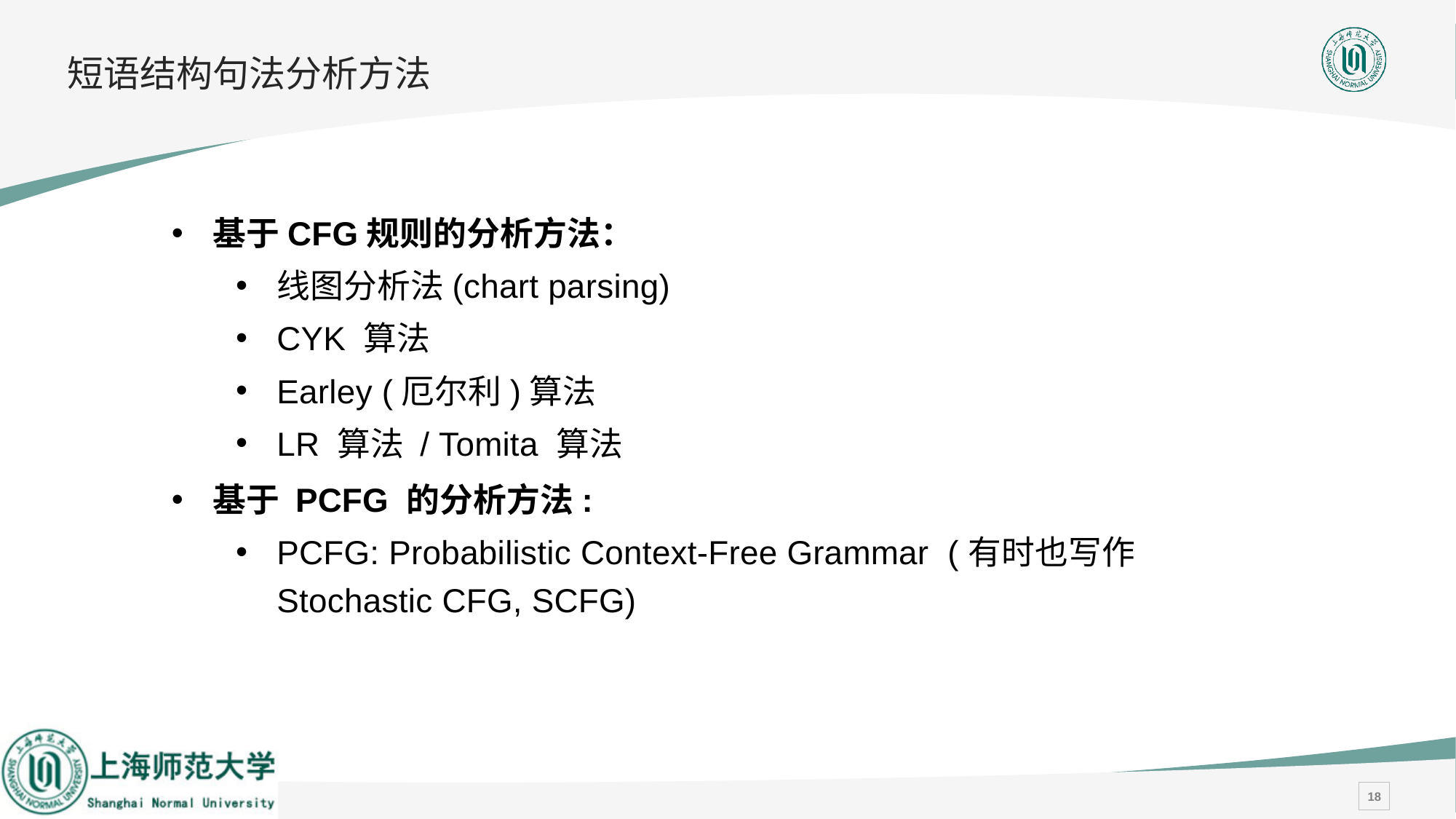

# 短语结构句法分析方法
基于CFG规则的分析方法：
线图分析法(chart parsing)
CYK 算法
Earley (厄尔利)算法
LR 算法 / Tomita 算法
基于 PCFG 的分析方法:
PCFG: Probabilistic Context-Free Grammar  (有时也写作Stochastic CFG, SCFG)